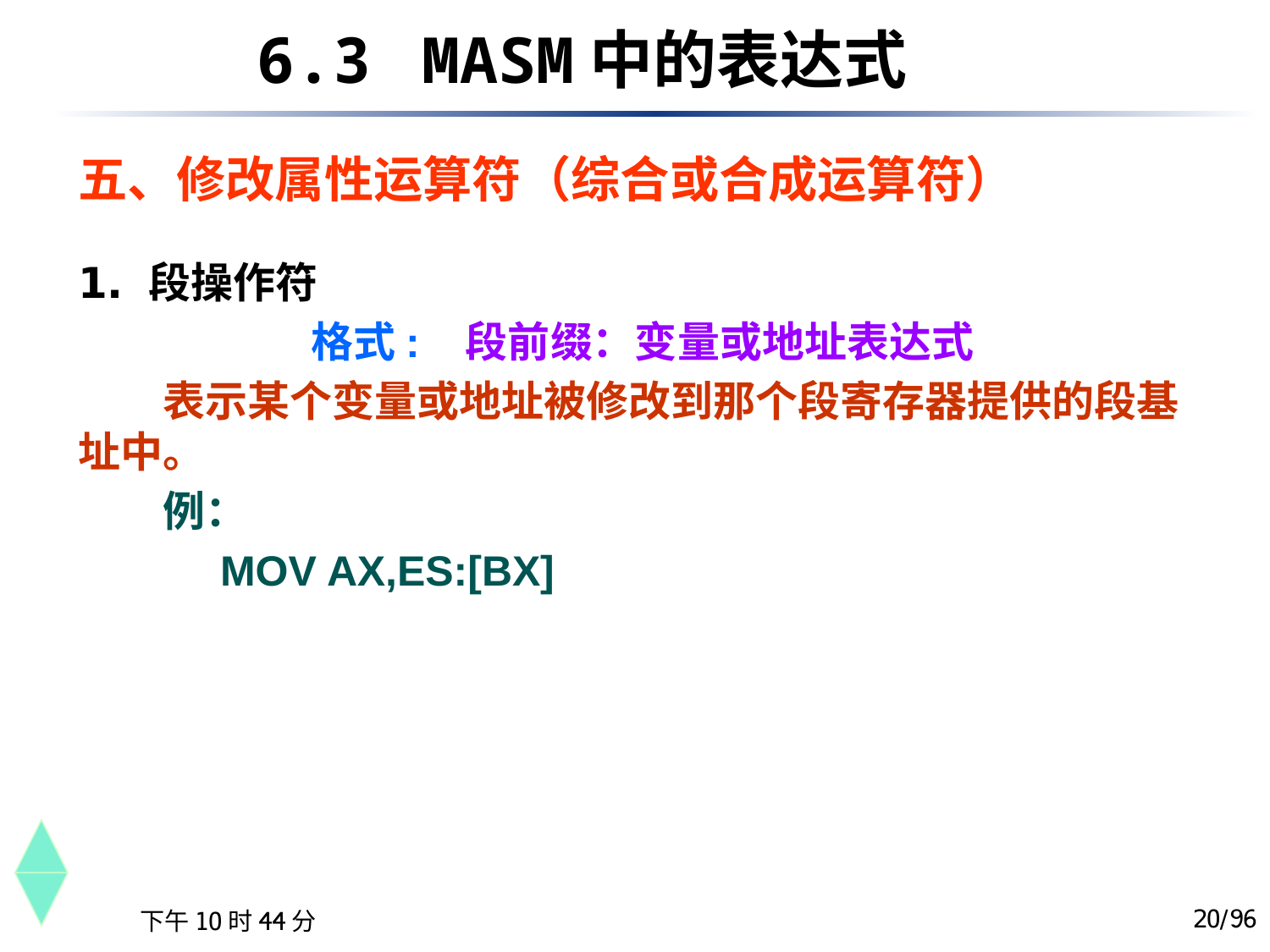

6.3	 MASM中的表达式
五、修改属性运算符（综合或合成运算符）

1. 段操作符
格式:   段前缀：变量或地址表达式
　　表示某个变量或地址被修改到那个段寄存器提供的段基址中。
　　例：
            MOV AX,ES:[BX]
20/96
下午10时44分